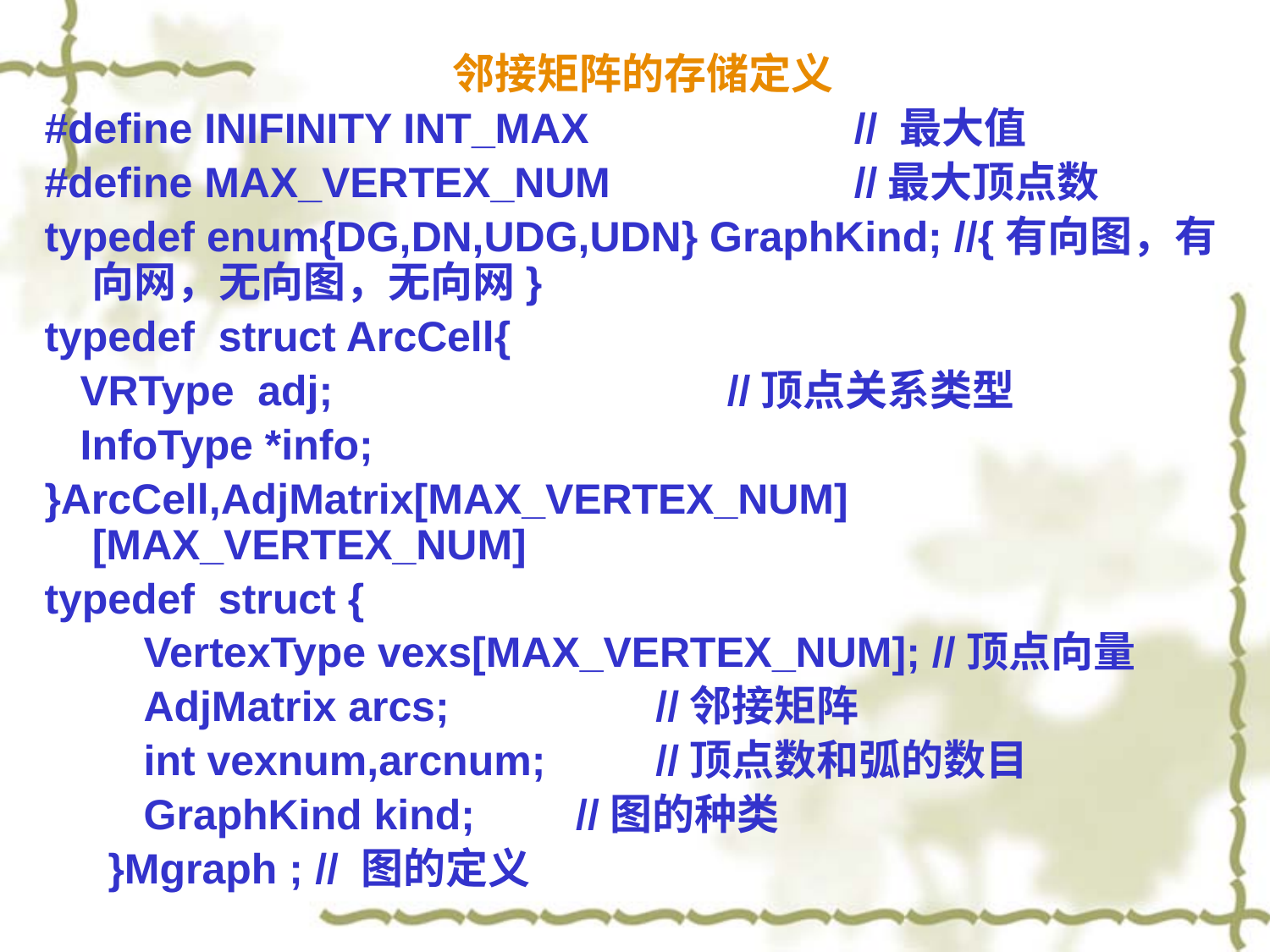

邻接矩阵的存储定义
#define INIFINITY INT_MAX   		// 最大值
#define MAX_VERTEX_NUM     		//最大顶点数
typedef enum{DG,DN,UDG,UDN} GraphKind; //{有向图，有向网，无向图，无向网}
typedef  struct ArcCell{
   VRType  adj;             		//顶点关系类型
   InfoType *info;
}ArcCell,AdjMatrix[MAX_VERTEX_NUM][MAX_VERTEX_NUM]
typedef  struct {
   VertexType vexs[MAX_VERTEX_NUM]; //顶点向量
   AdjMatrix arcs; 		//邻接矩阵
   int vexnum,arcnum;	//顶点数和弧的数目
   GraphKind kind;	    //图的种类
}Mgraph ; // 图的定义